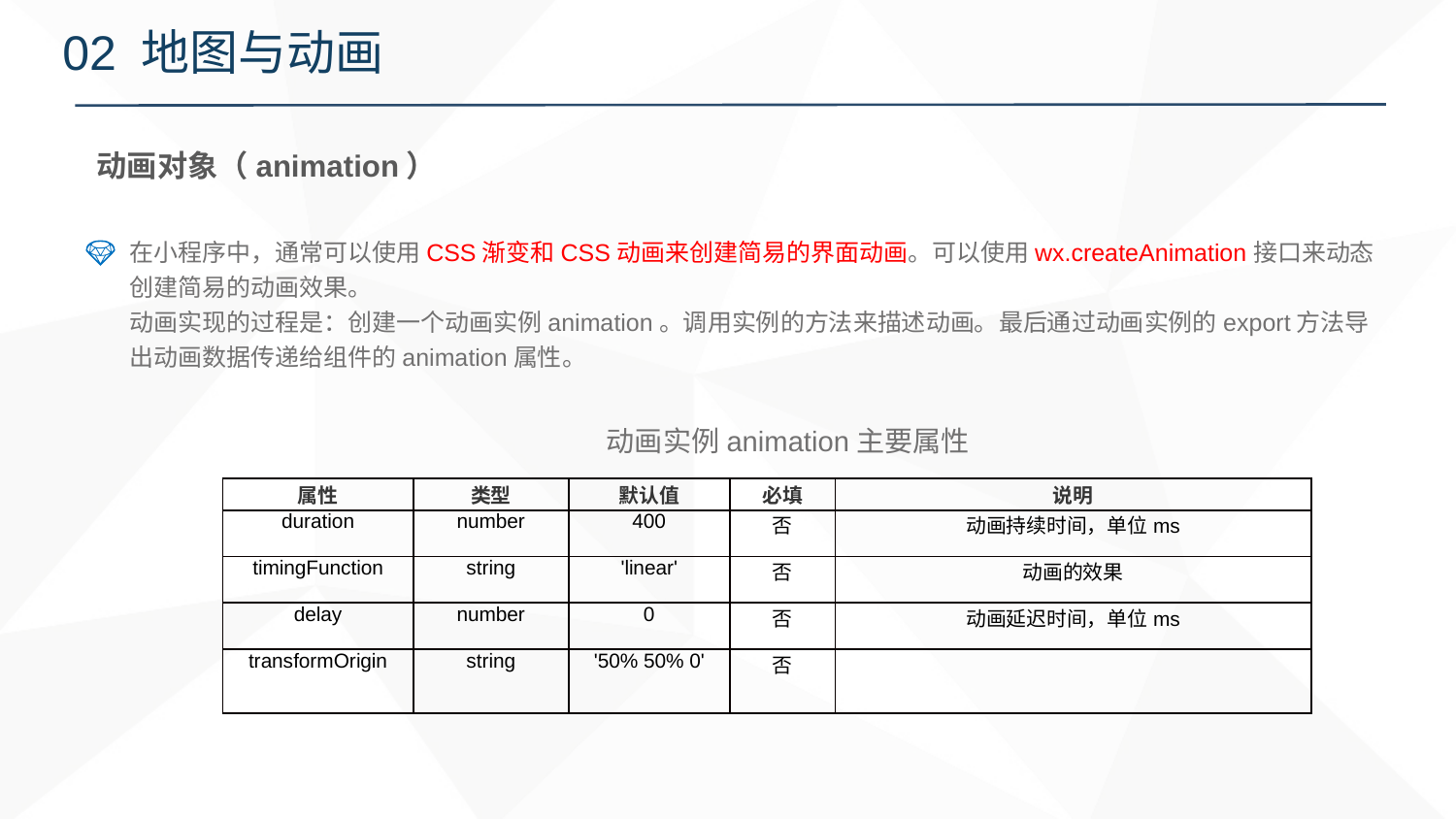

# 02 地图与动画
动画对象（animation）
在小程序中，通常可以使用CSS渐变和CSS动画来创建简易的界面动画。可以使用wx.createAnimation接口来动态创建简易的动画效果。
动画实现的过程是：创建一个动画实例animation。调用实例的方法来描述动画。最后通过动画实例的export方法导出动画数据传递给组件的animation属性。

动画实例animation主要属性
| 属性 | 类型 | 默认值 | 必填 | 说明 |
| --- | --- | --- | --- | --- |
| duration | number | 400 | 否 | 动画持续时间，单位ms |
| timingFunction | string | 'linear' | 否 | 动画的效果 |
| delay | number | 0 | 否 | 动画延迟时间，单位ms |
| transformOrigin | string | '50% 50% 0' | 否 |  |